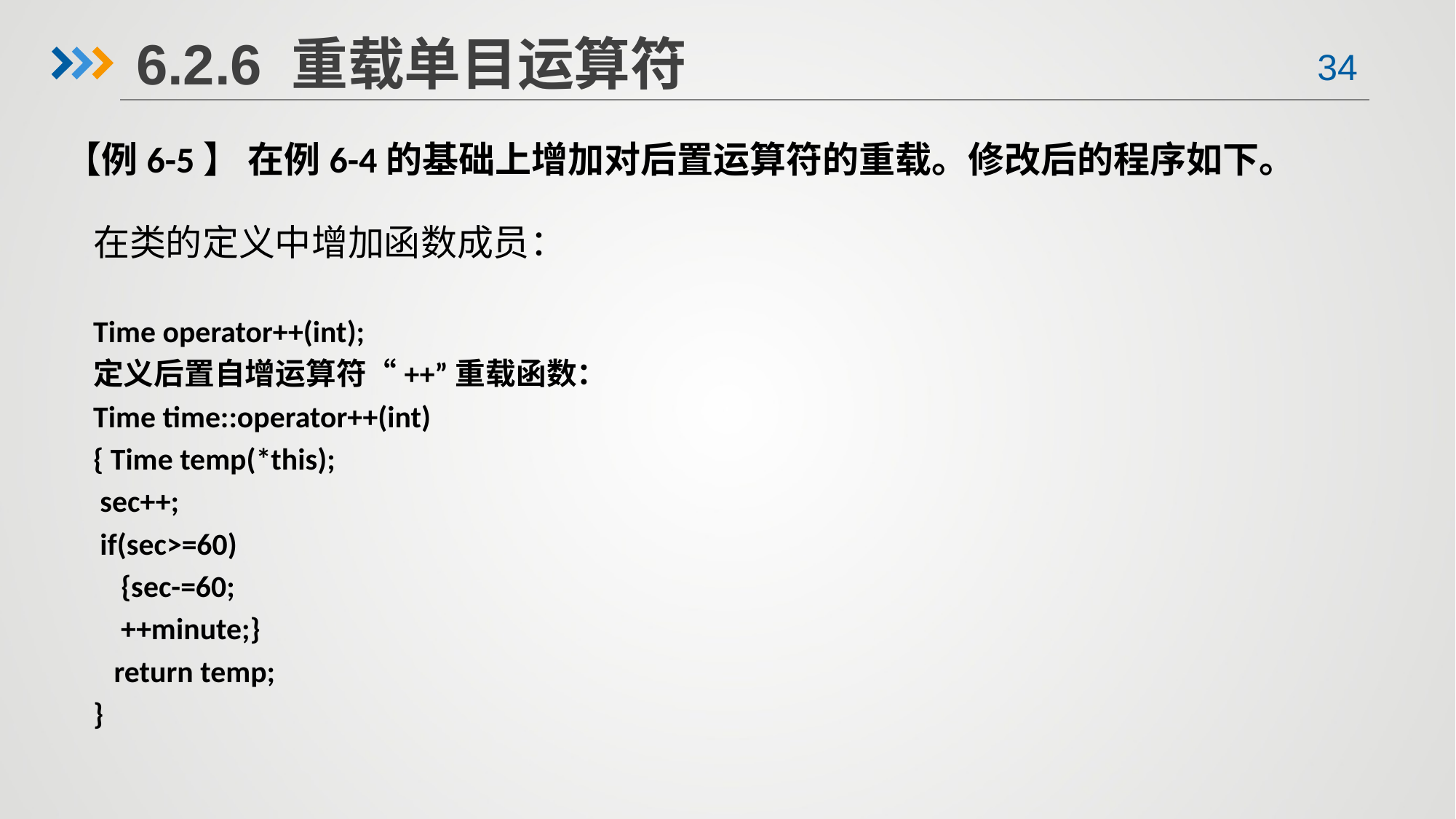

6.2.6 重载单目运算符
【例6-5】 在例6-4的基础上增加对后置运算符的重载。修改后的程序如下。
在类的定义中增加函数成员：

Time operator++(int);
定义后置自增运算符“++”重载函数：
Time time::operator++(int)
{ Time temp(*this);
 sec++;
 if(sec>=60)
    {sec-=60;
    ++minute;}
   return temp;
}